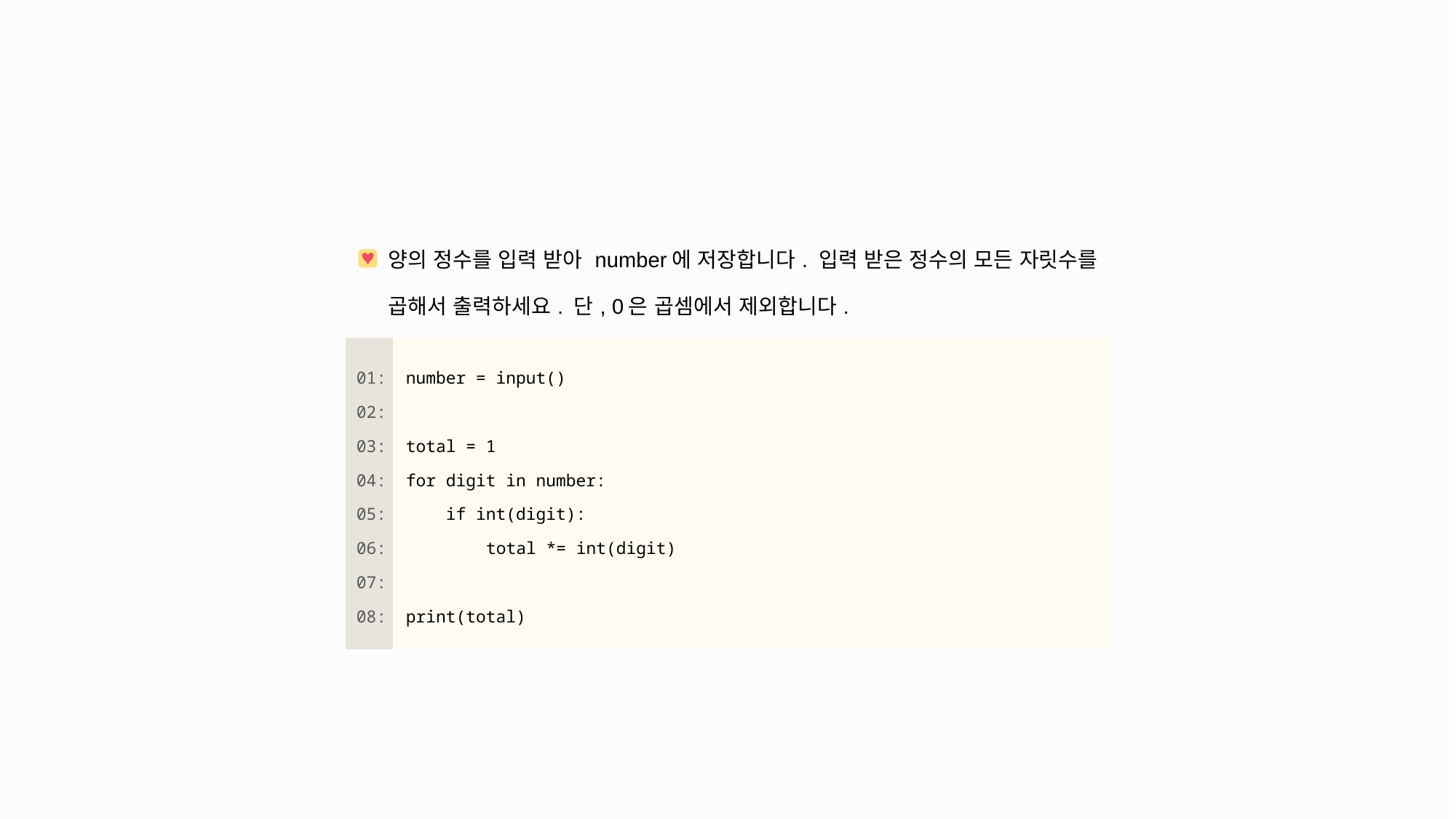

| 양의 정수를 입력 받아 number에 저장합니다. 입력 받은 정수의 모든 자릿수를 곱해서 출력하세요. 단, 0은 곱셈에서 제외합니다. |  |
| --- | --- |
| 01: 02: 03: 04: 05: 06: 07: 08: | number = input() total = 1 for digit in number: if int(digit): total \*= int(digit) print(total) |